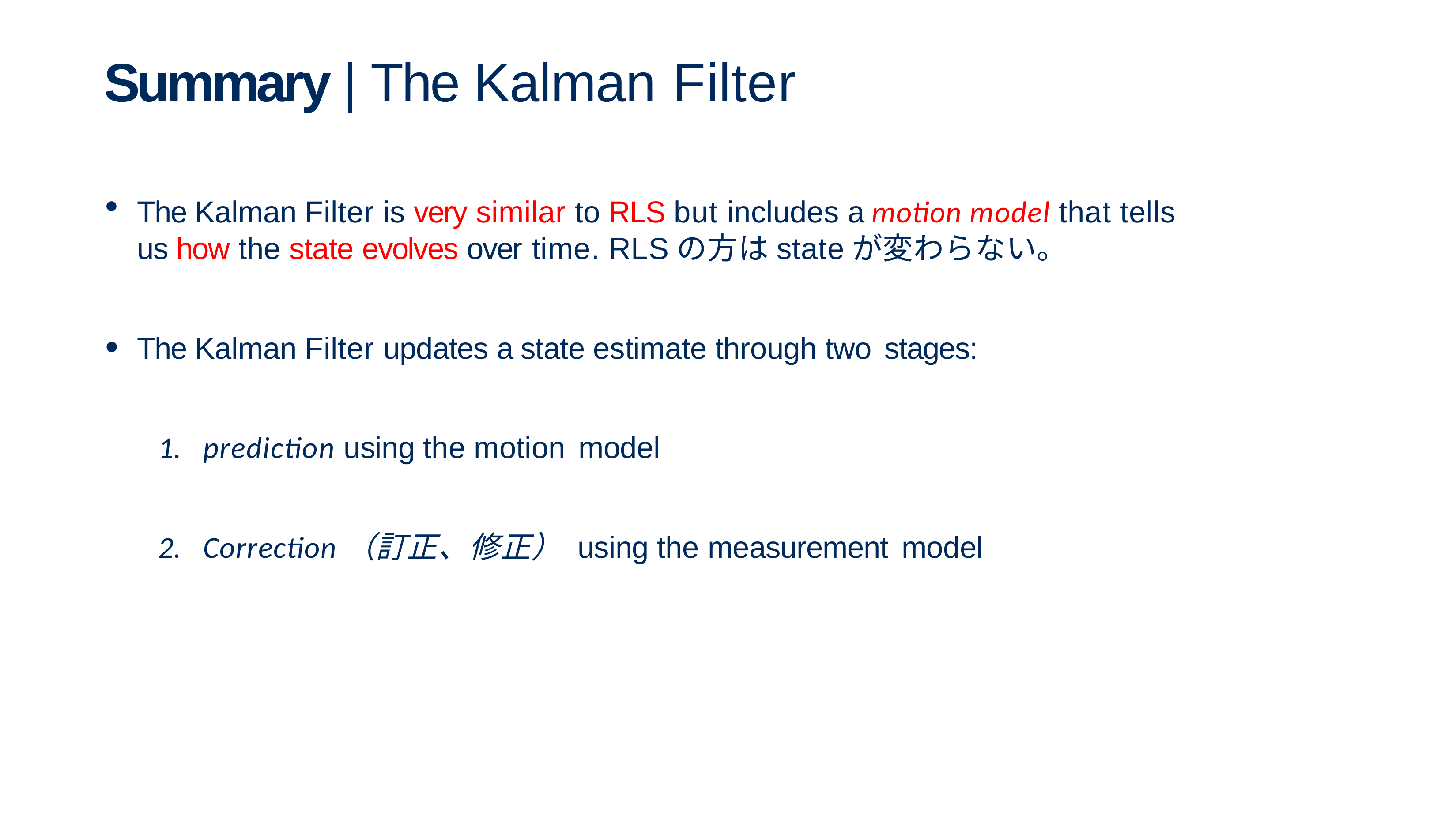

# Summary | The Kalman Filter
The Kalman Filter is very similar to RLS but includes a motion model that tells  us how the state evolves over time. RLSの方はstateが変わらない。

The Kalman Filter updates a state estimate through two stages:

prediction using the motion model

Correction（訂正、修正） using the measurement model